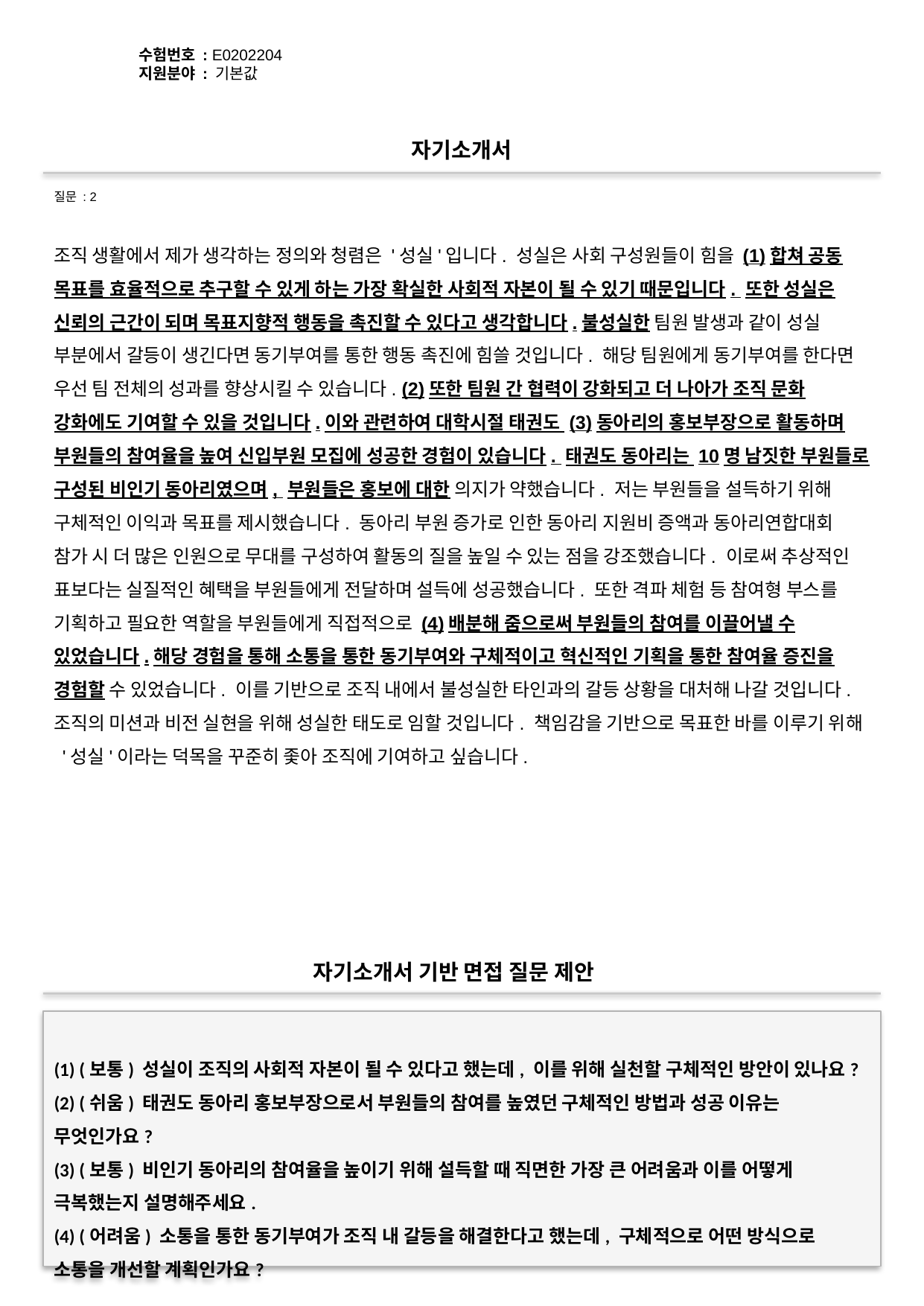

수험번호 : E0202204
지원분야 : 기본값
#

자기소개서

질문 : 2

조직 생활에서 제가 생각하는 정의와 청렴은 '성실'입니다. 성실은 사회 구성원들이 힘을 (1)합쳐 공동 목표를 효율적으로 추구할 수 있게 하는 가장 확실한 사회적 자본이 될 수 있기 때문입니다. 또한 성실은 신뢰의 근간이 되며 목표지향적 행동을 촉진할 수 있다고 생각합니다.불성실한 팀원 발생과 같이 성실 부분에서 갈등이 생긴다면 동기부여를 통한 행동 촉진에 힘쓸 것입니다. 해당 팀원에게 동기부여를 한다면 우선 팀 전체의 성과를 향상시킬 수 있습니다. (2)또한 팀원 간 협력이 강화되고 더 나아가 조직 문화 강화에도 기여할 수 있을 것입니다.이와 관련하여 대학시절 태권도 (3)동아리의 홍보부장으로 활동하며 부원들의 참여율을 높여 신입부원 모집에 성공한 경험이 있습니다. 태권도 동아리는 10명 남짓한 부원들로 구성된 비인기 동아리였으며, 부원들은 홍보에 대한 의지가 약했습니다. 저는 부원들을 설득하기 위해 구체적인 이익과 목표를 제시했습니다. 동아리 부원 증가로 인한 동아리 지원비 증액과 동아리연합대회 참가 시 더 많은 인원으로 무대를 구성하여 활동의 질을 높일 수 있는 점을 강조했습니다. 이로써 추상적인 표보다는 실질적인 혜택을 부원들에게 전달하며 설득에 성공했습니다. 또한 격파 체험 등 참여형 부스를 기획하고 필요한 역할을 부원들에게 직접적으로 (4)배분해 줌으로써 부원들의 참여를 이끌어낼 수 있었습니다.해당 경험을 통해 소통을 통한 동기부여와 구체적이고 혁신적인 기획을 통한 참여율 증진을 경험할 수 있었습니다. 이를 기반으로 조직 내에서 불성실한 타인과의 갈등 상황을 대처해 나갈 것입니다. 조직의 미션과 비전 실현을 위해 성실한 태도로 임할 것입니다. 책임감을 기반으로 목표한 바를 이루기 위해 '성실'이라는 덕목을 꾸준히 좇아 조직에 기여하고 싶습니다.

자기소개서 기반 면접 질문 제안

(1) (보통) 성실이 조직의 사회적 자본이 될 수 있다고 했는데, 이를 위해 실천할 구체적인 방안이 있나요?
(2) (쉬움) 태권도 동아리 홍보부장으로서 부원들의 참여를 높였던 구체적인 방법과 성공 이유는 무엇인가요?
(3) (보통) 비인기 동아리의 참여율을 높이기 위해 설득할 때 직면한 가장 큰 어려움과 이를 어떻게 극복했는지 설명해주세요.
(4) (어려움) 소통을 통한 동기부여가 조직 내 갈등을 해결한다고 했는데, 구체적으로 어떤 방식으로 소통을 개선할 계획인가요?